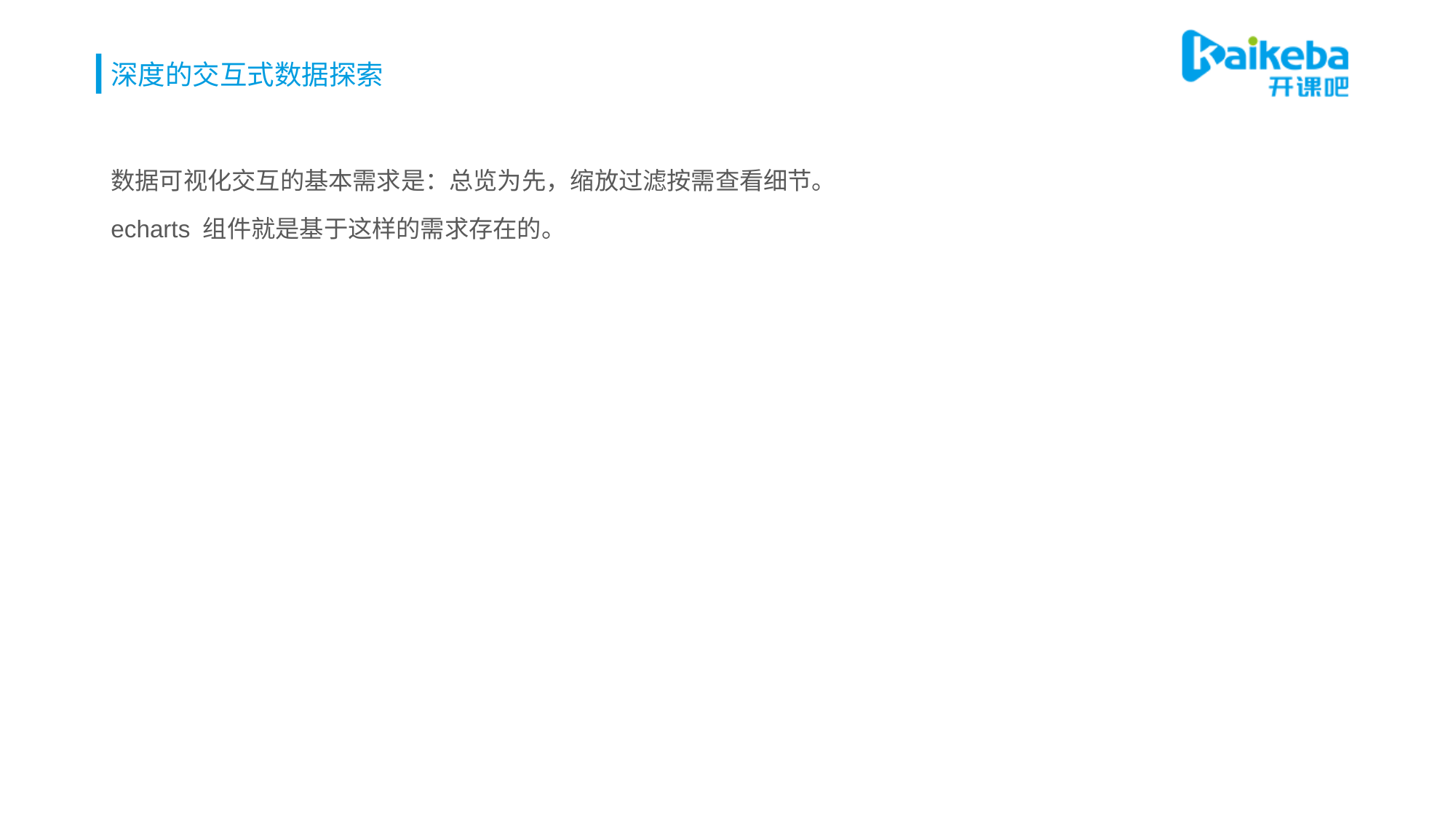

# 深度的交互式数据探索
数据可视化交互的基本需求是：总览为先，缩放过滤按需查看细节。
echarts 组件就是基于这样的需求存在的。